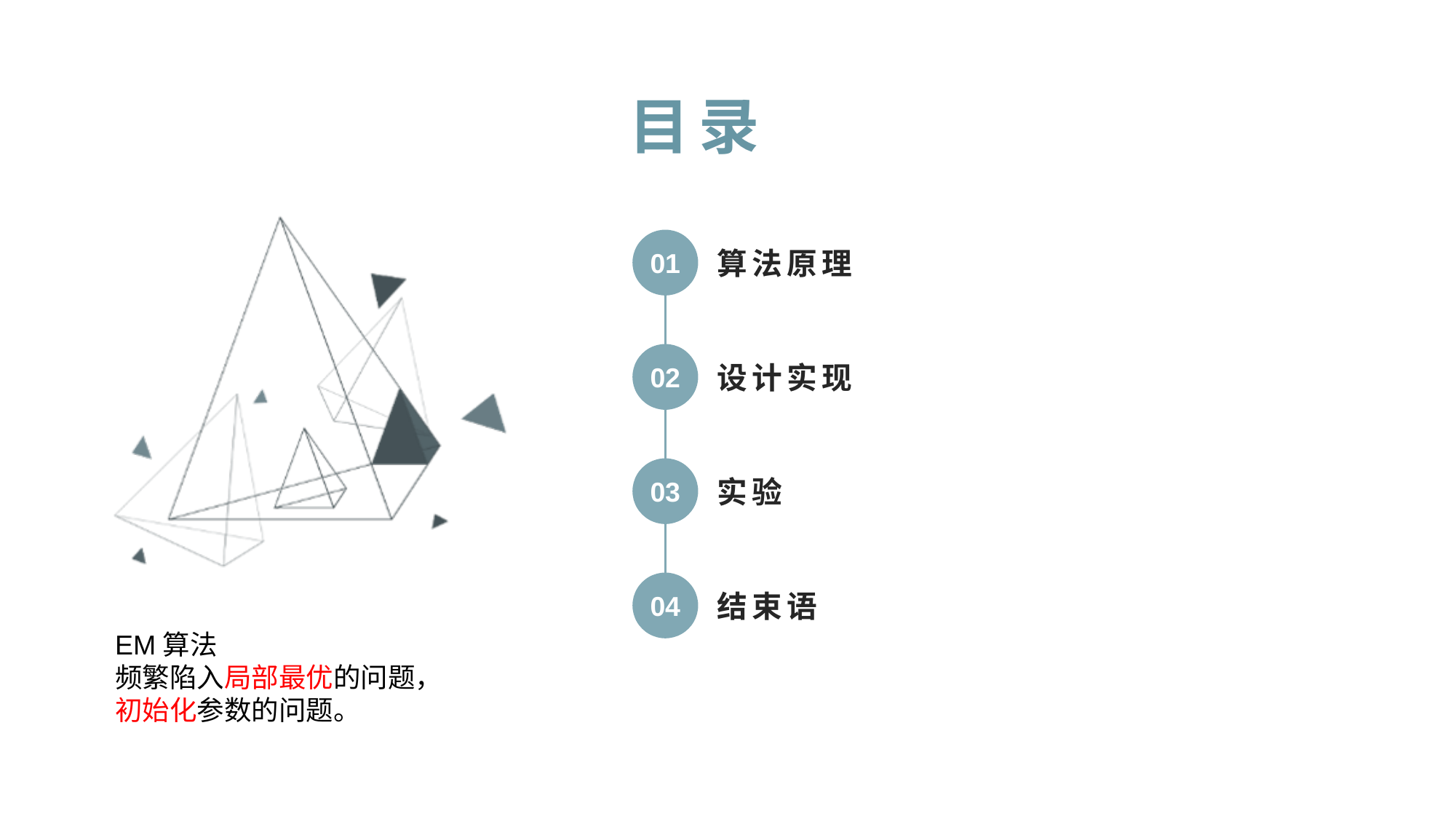

# 目录
算法原理
01
设计实现
02
实验
03
结束语
04
EM算法
频繁陷入局部最优的问题，
初始化参数的问题。